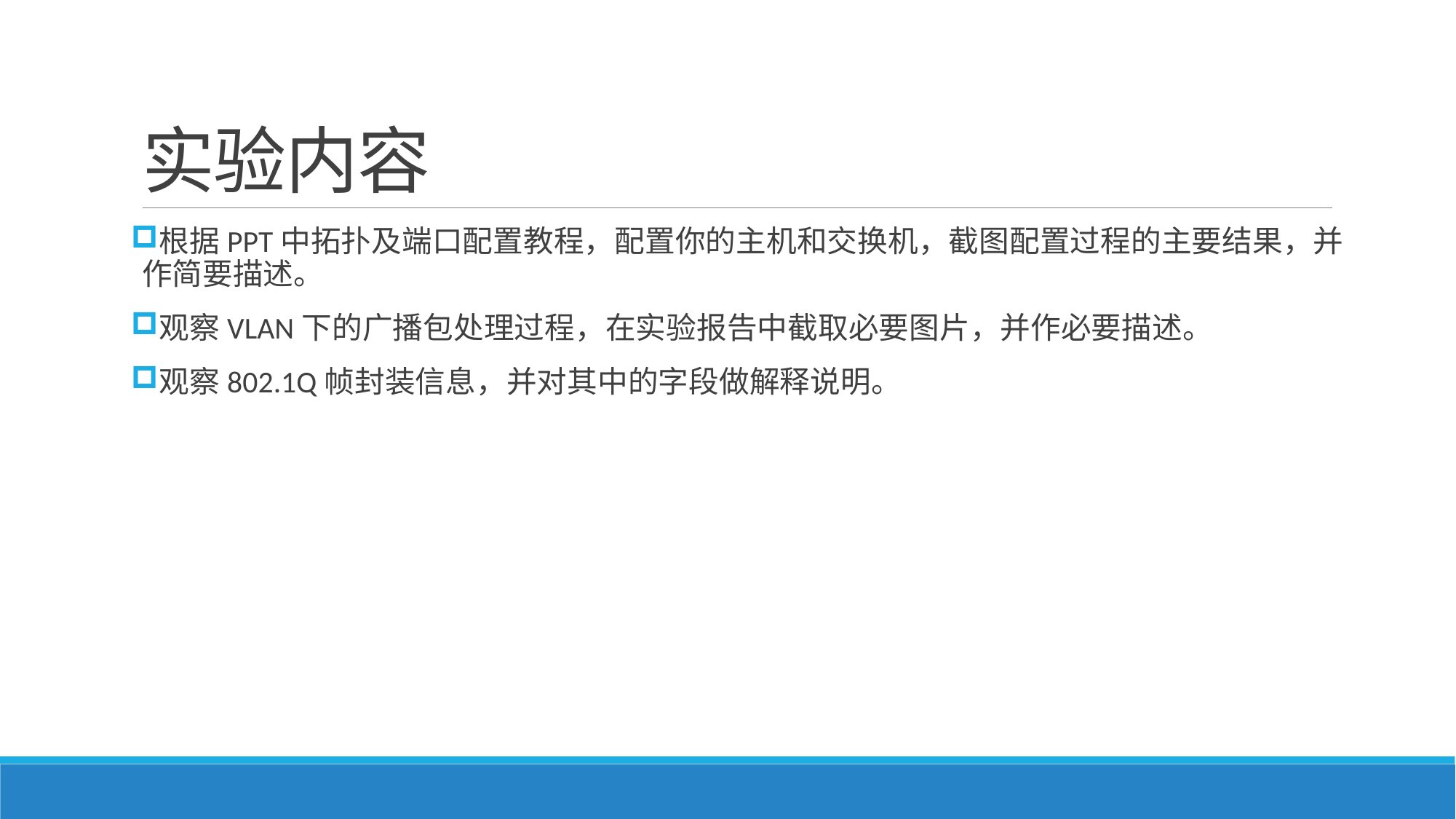

# 实验内容
根据PPT中拓扑及端口配置教程，配置你的主机和交换机，截图配置过程的主要结果，并作简要描述。
观察VLAN下的广播包处理过程，在实验报告中截取必要图片，并作必要描述。
观察802.1Q帧封装信息，并对其中的字段做解释说明。